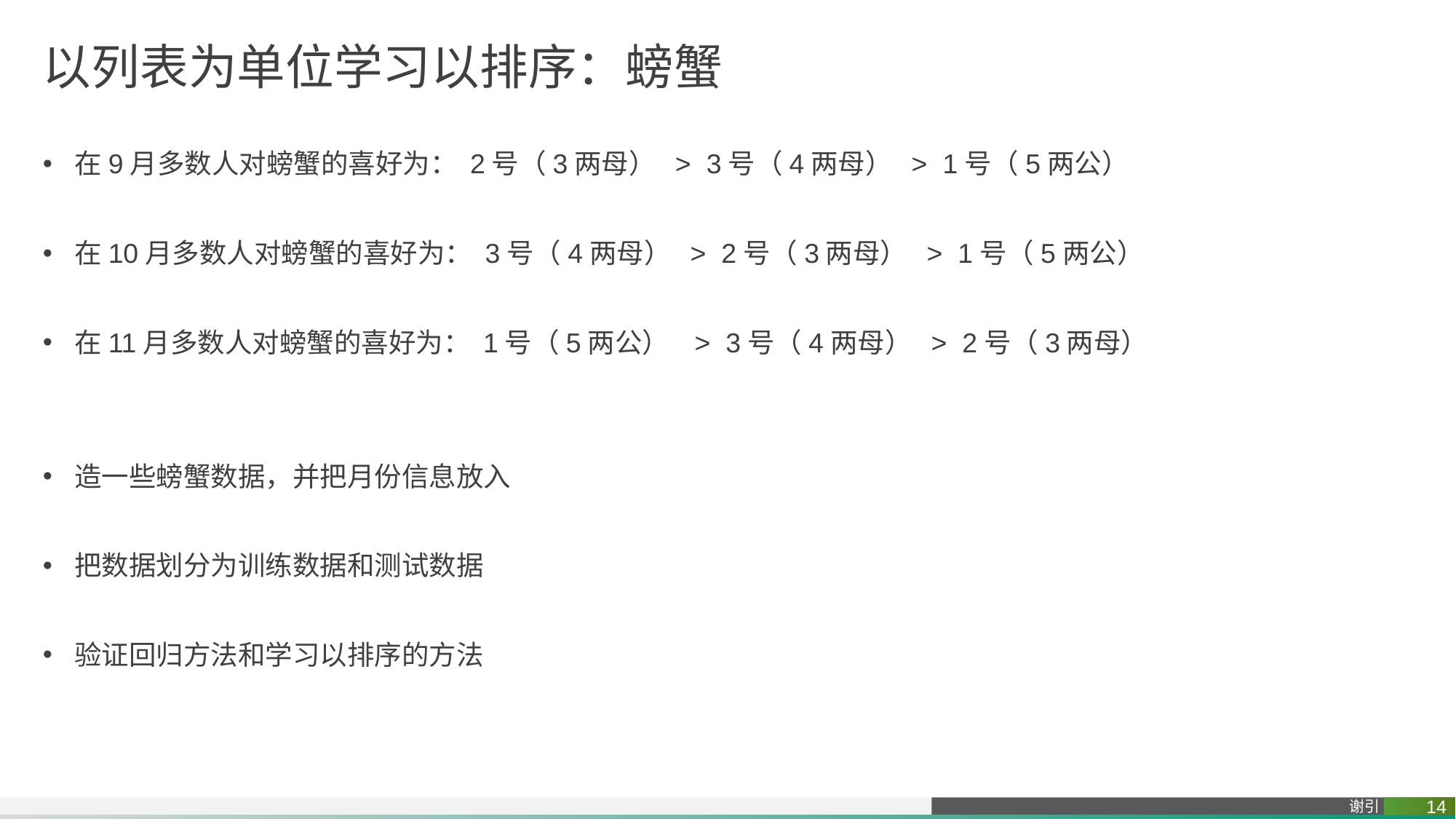

# 以列表为单位学习以排序：螃蟹
在9月多数人对螃蟹的喜好为： 2号（3两母）  >  3号（4两母）  >  1号（5两公）

在10月多数人对螃蟹的喜好为： 3号（4两母）  >  2号（3两母）  >  1号（5两公）

在11月多数人对螃蟹的喜好为： 1号（5两公）   >  3号（4两母）  >  2号（3两母）

造一些螃蟹数据，并把月份信息放入

把数据划分为训练数据和测试数据

验证回归方法和学习以排序的方法

14